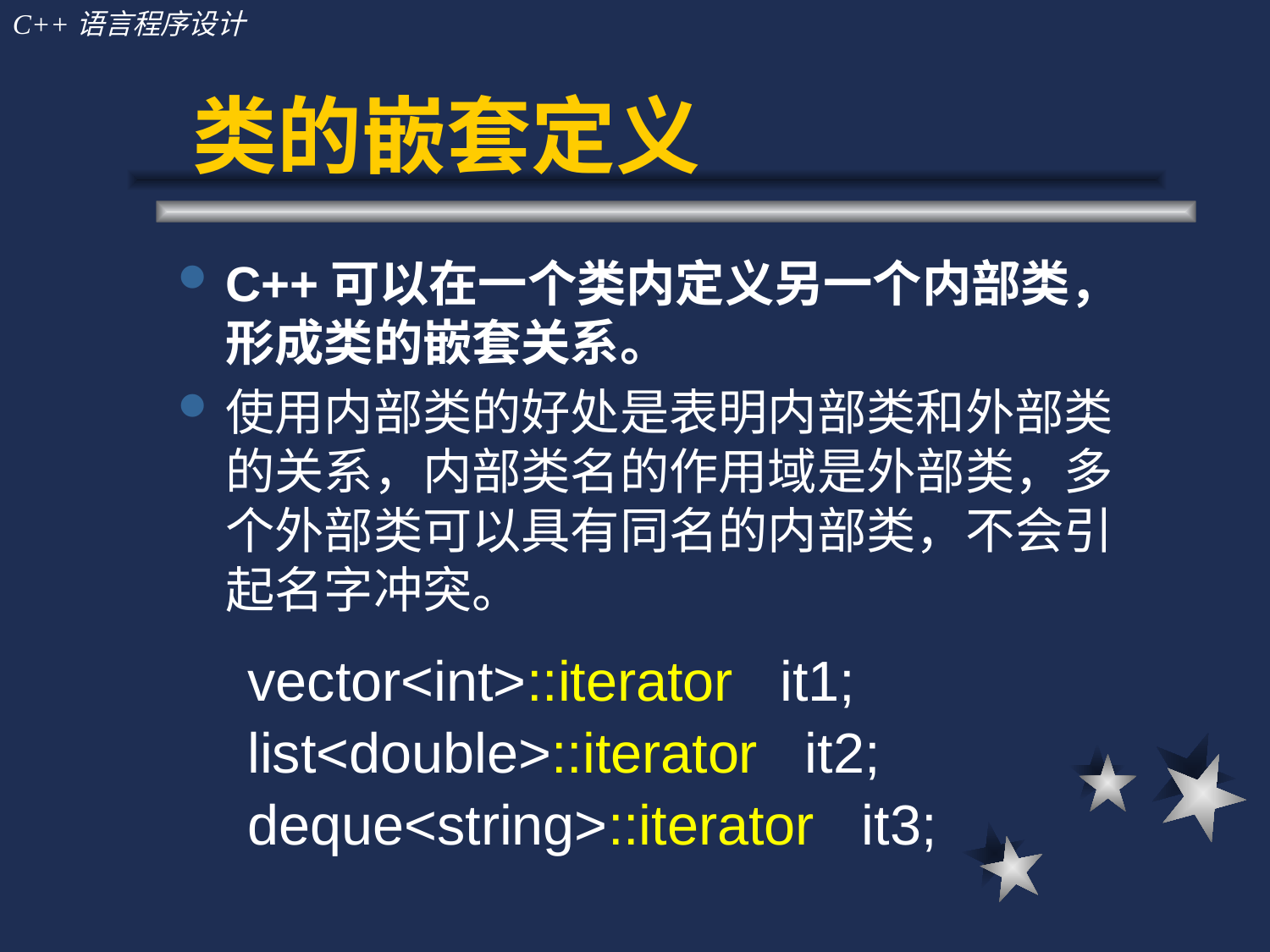

# 类的嵌套定义
C++可以在一个类内定义另一个内部类，形成类的嵌套关系。
使用内部类的好处是表明内部类和外部类的关系，内部类名的作用域是外部类，多个外部类可以具有同名的内部类，不会引起名字冲突。

vector<int>::iterator   it1;
list<double>::iterator   it2;
deque<string>::iterator   it3;